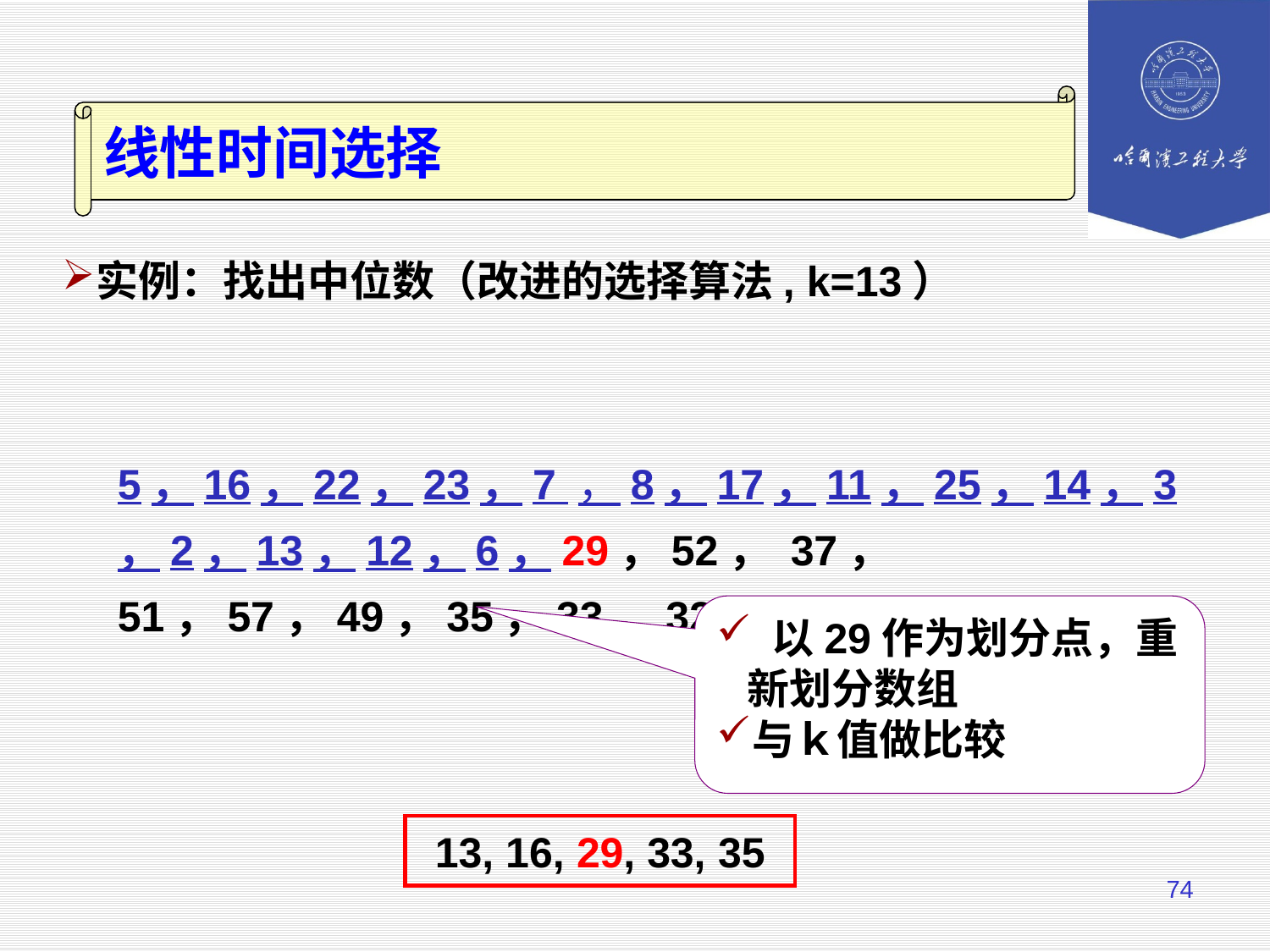

线性时间选择
实例：找出中位数（改进的选择算法, k=13）
5，16，22，23，7 ，8，17，11，25，14，3，2，13，12，6，29，52， 37， 51，57，49，35，33，32，54
 以29作为划分点，重新划分数组
与ｋ值做比较
13, 16, 29, 33, 35
74